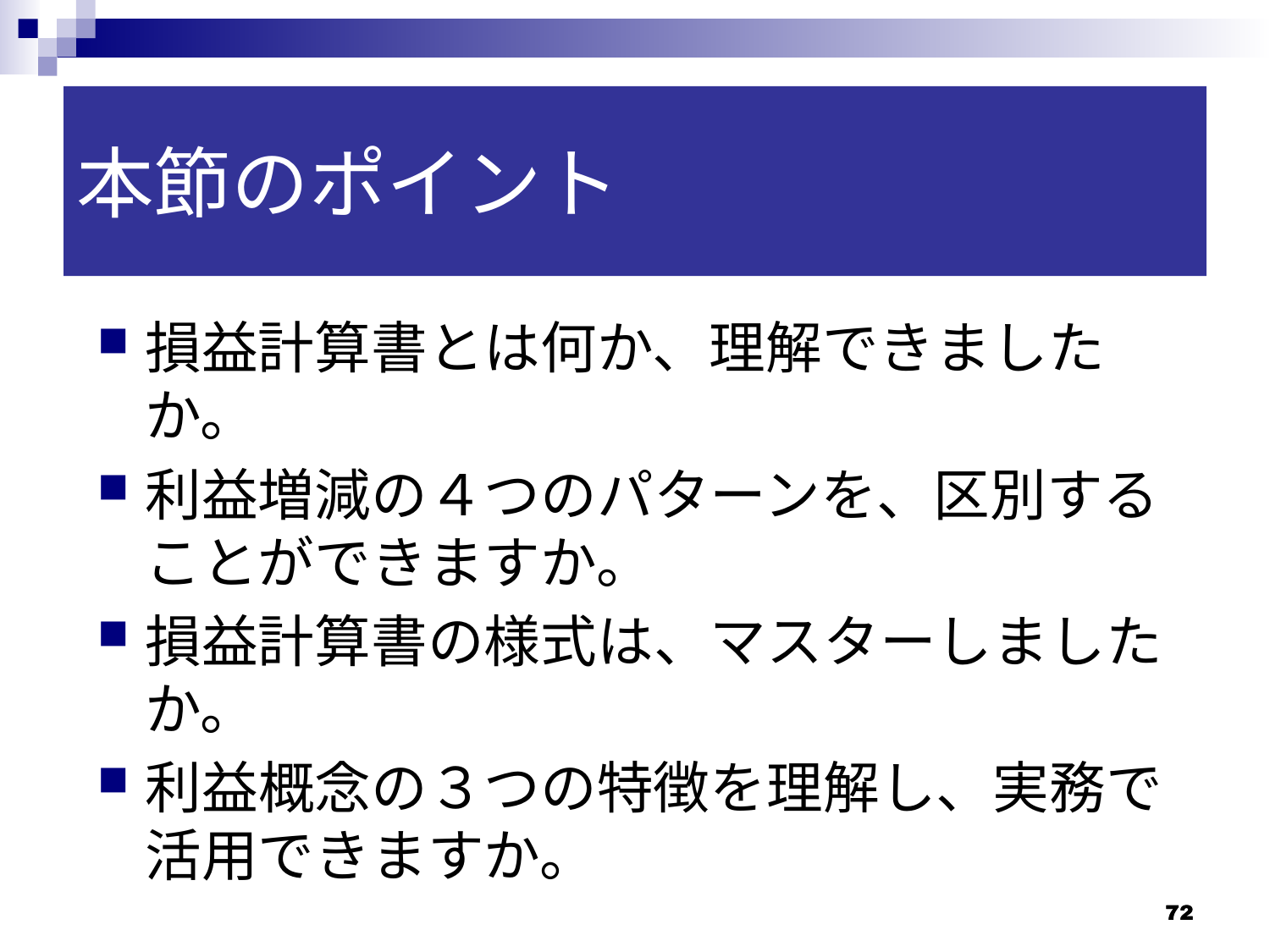

本節のポイント
損益計算書とは何か、理解できましたか。
利益増減の４つのパターンを、区別することができますか。
損益計算書の様式は、マスターしましたか。
利益概念の３つの特徴を理解し、実務で活用できますか。
72
72